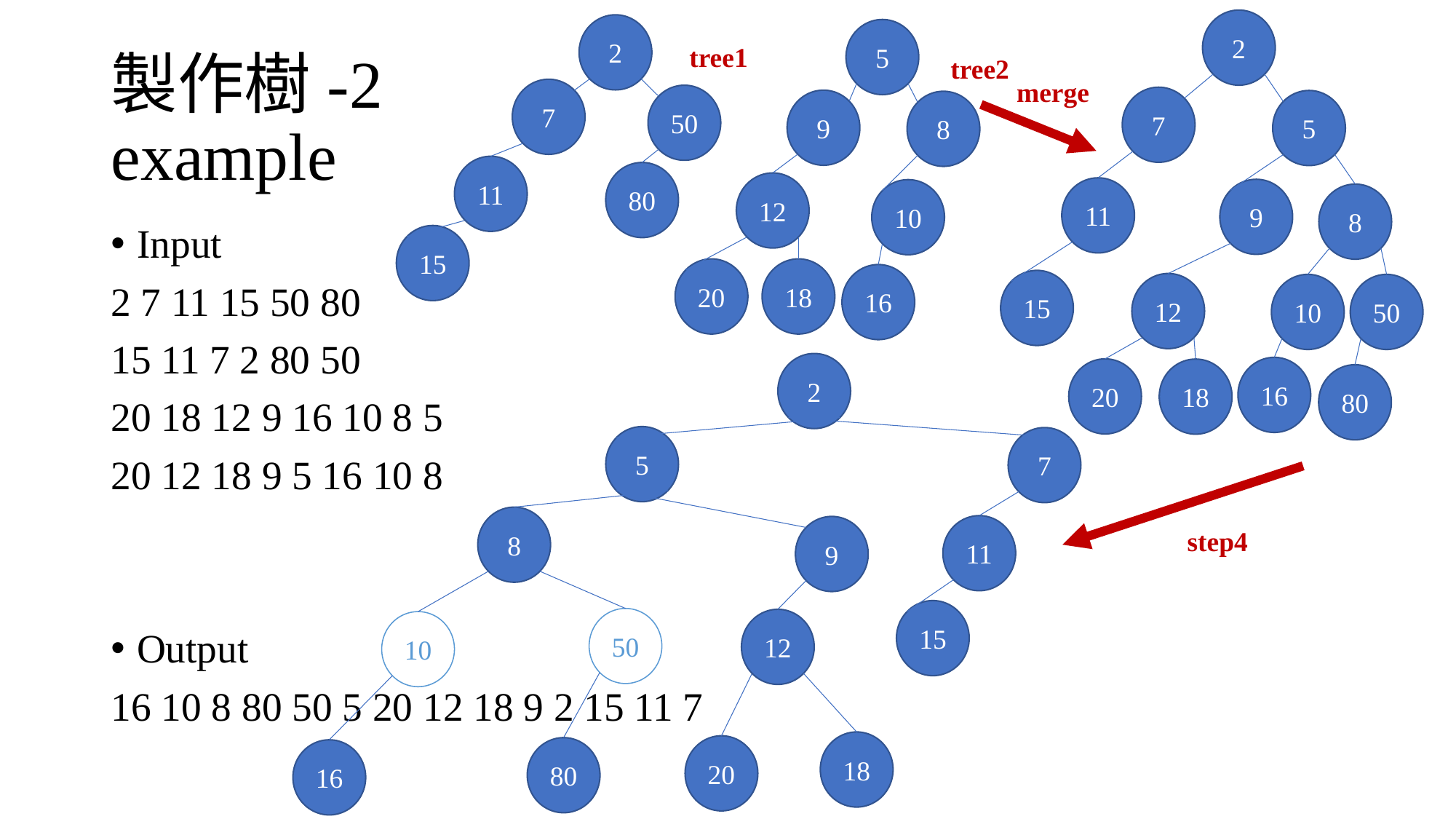

2
2
5
tree1
# 製作樹-2 example
tree2
merge
7
50
7
9
5
8
11
80
12
11
9
10
8
Input
2 7 11 15 50 80
15 11 7 2 80 50
20 18 12 9 16 10 8 5
20 12 18 9 5 16 10 8

Output
16 10 8 80 50 5 20 12 18 9 2 15 11 7
15
20
18
16
15
12
10
50
2
16
20
18
80
5
7
8
11
9
step4
15
50
12
10
18
20
80
16